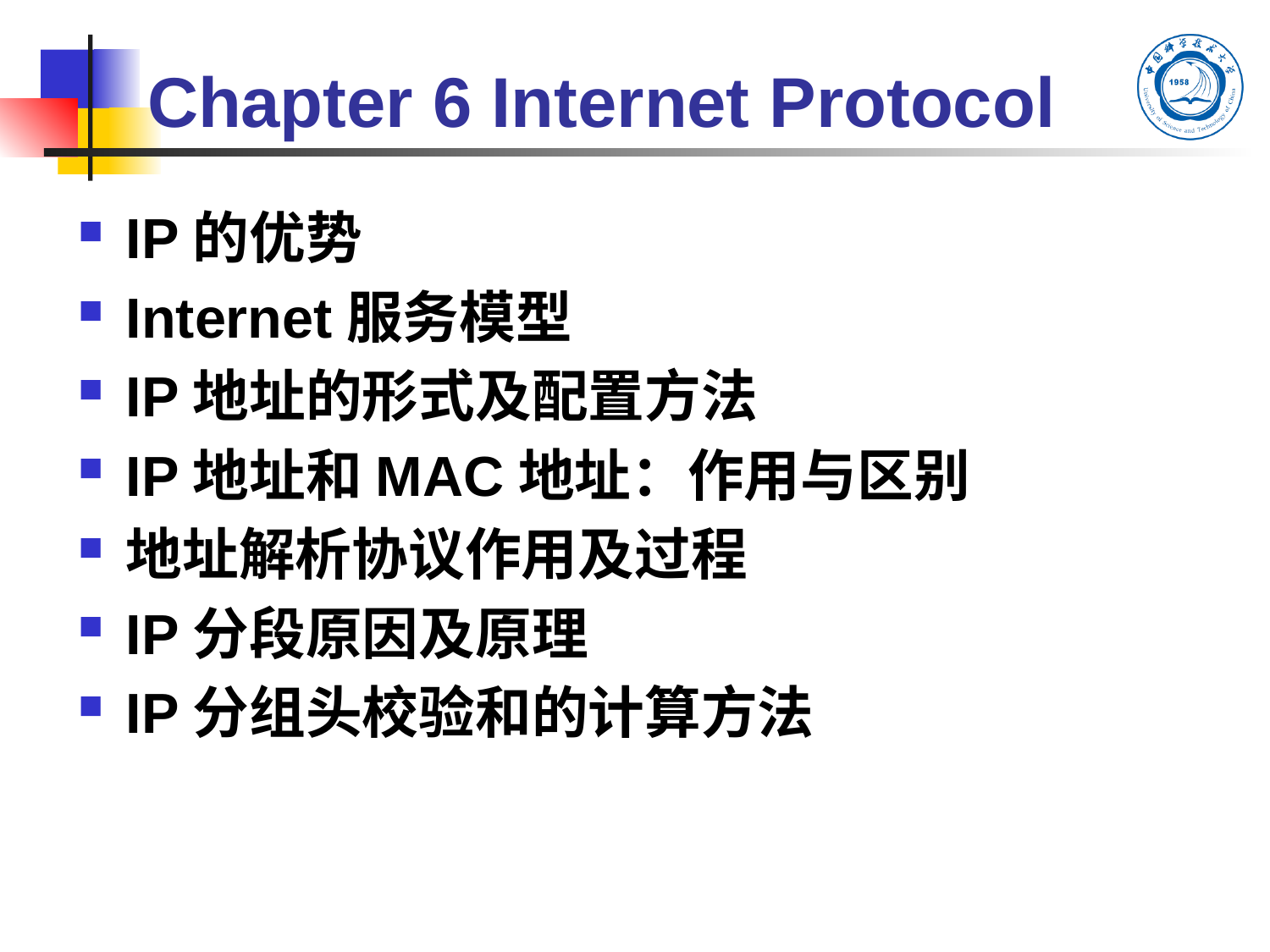

# Chapter 6 Internet Protocol
IP的优势
Internet服务模型
IP地址的形式及配置方法
IP地址和MAC地址：作用与区别
地址解析协议作用及过程
IP分段原因及原理
IP分组头校验和的计算方法